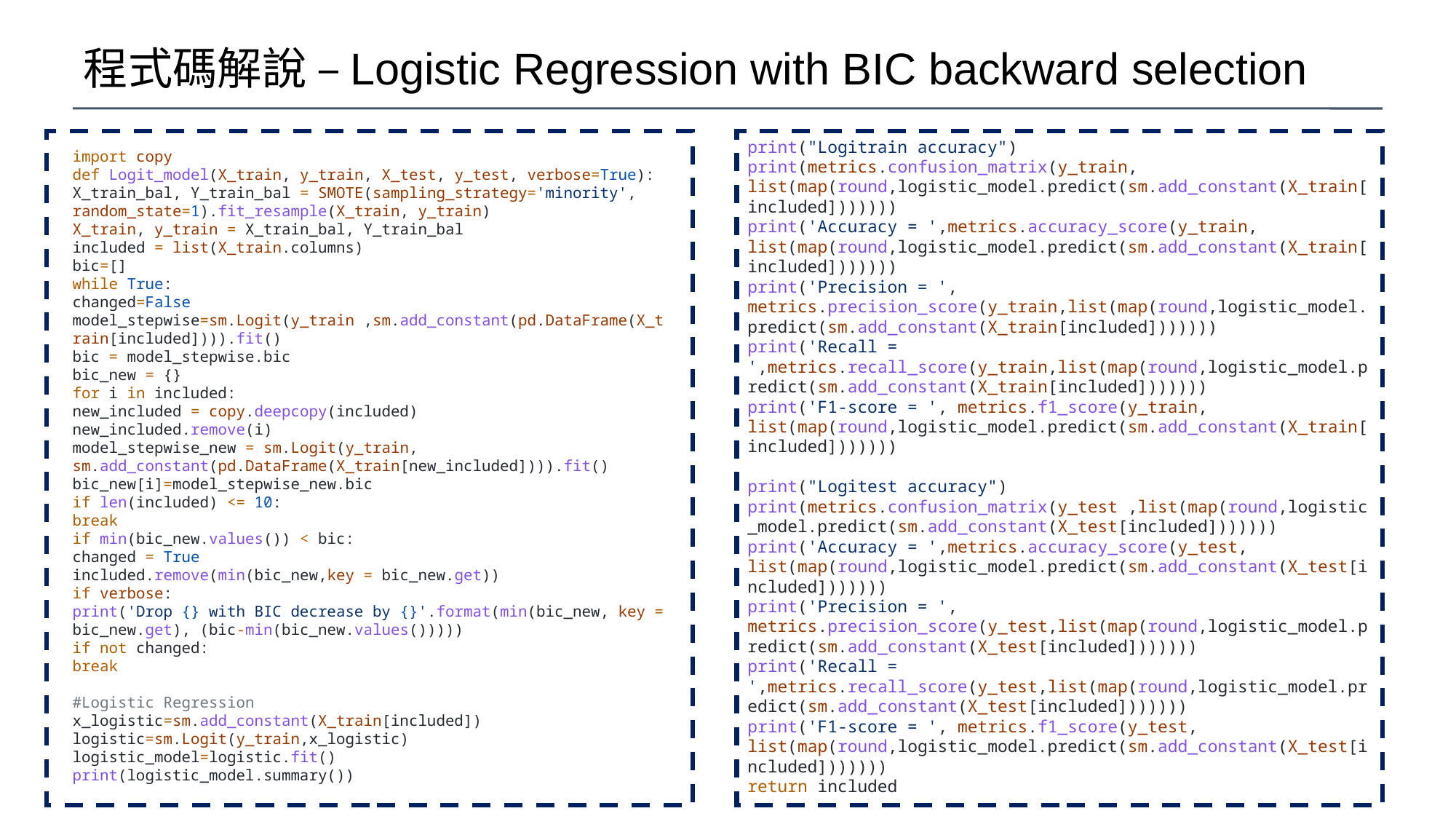

# 程式碼解說 –Logistic Regression with BIC backward selection

print("Logitrain accuracy")
print(metrics.confusion_matrix(y_train, list(map(round,logistic_model.predict(sm.add_constant(X_train[included]))))))
print('Accuracy = ',metrics.accuracy_score(y_train, list(map(round,logistic_model.predict(sm.add_constant(X_train[included]))))))
print('Precision = ', metrics.precision_score(y_train,list(map(round,logistic_model.predict(sm.add_constant(X_train[included]))))))
print('Recall = ',metrics.recall_score(y_train,list(map(round,logistic_model.predict(sm.add_constant(X_train[included]))))))
print('F1-score = ', metrics.f1_score(y_train, list(map(round,logistic_model.predict(sm.add_constant(X_train[included]))))))
print("Logitest accuracy")
print(metrics.confusion_matrix(y_test ,list(map(round,logistic_model.predict(sm.add_constant(X_test[included]))))))
print('Accuracy = ',metrics.accuracy_score(y_test, list(map(round,logistic_model.predict(sm.add_constant(X_test[included]))))))
print('Precision = ', metrics.precision_score(y_test,list(map(round,logistic_model.predict(sm.add_constant(X_test[included]))))))
print('Recall = ',metrics.recall_score(y_test,list(map(round,logistic_model.predict(sm.add_constant(X_test[included]))))))
print('F1-score = ', metrics.f1_score(y_test, list(map(round,logistic_model.predict(sm.add_constant(X_test[included]))))))
return included
import copy
def Logit_model(X_train, y_train, X_test, y_test, verbose=True):
X_train_bal, Y_train_bal = SMOTE(sampling_strategy='minority', random_state=1).fit_resample(X_train, y_train)
X_train, y_train = X_train_bal, Y_train_bal
included = list(X_train.columns)
bic=[]
while True:
changed=False
model_stepwise=sm.Logit(y_train ,sm.add_constant(pd.DataFrame(X_train[included]))).fit()
bic = model_stepwise.bic
bic_new = {}
for i in included:
new_included = copy.deepcopy(included)
new_included.remove(i)
model_stepwise_new = sm.Logit(y_train, sm.add_constant(pd.DataFrame(X_train[new_included]))).fit()
bic_new[i]=model_stepwise_new.bic
if len(included) <= 10:
break
if min(bic_new.values()) < bic:
changed = True
included.remove(min(bic_new,key = bic_new.get))
if verbose:
print('Drop {} with BIC decrease by {}'.format(min(bic_new, key = bic_new.get), (bic-min(bic_new.values()))))
if not changed:
break
#Logistic Regression
x_logistic=sm.add_constant(X_train[included])
logistic=sm.Logit(y_train,x_logistic)
logistic_model=logistic.fit()
print(logistic_model.summary())